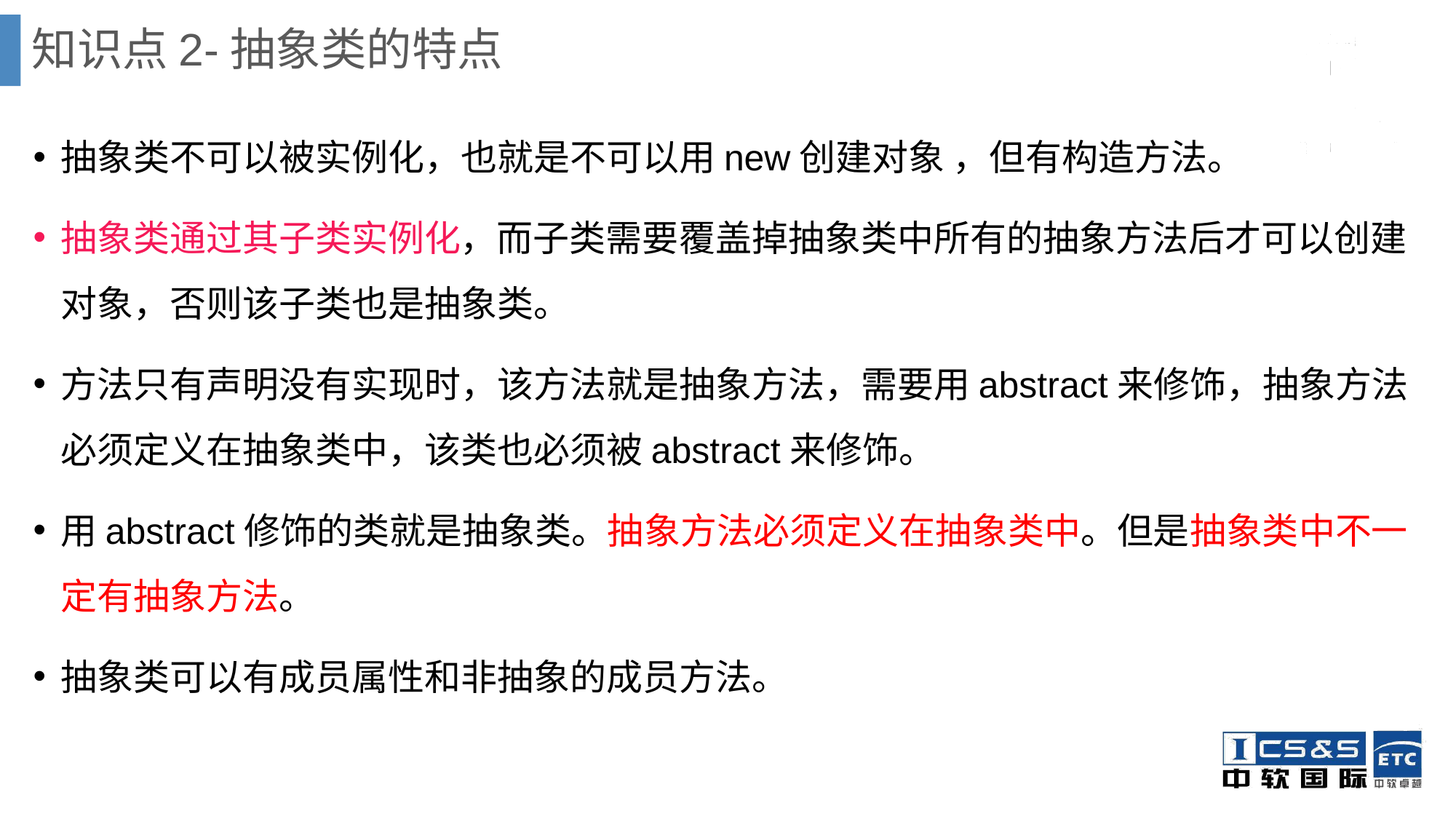

# 知识点2-抽象类的特点
抽象类不可以被实例化，也就是不可以用new创建对象 ，但有构造方法。
抽象类通过其子类实例化，而子类需要覆盖掉抽象类中所有的抽象方法后才可以创建对象，否则该子类也是抽象类。
方法只有声明没有实现时，该方法就是抽象方法，需要用abstract来修饰，抽象方法必须定义在抽象类中，该类也必须被abstract来修饰。
用abstract修饰的类就是抽象类。抽象方法必须定义在抽象类中。但是抽象类中不一定有抽象方法。
抽象类可以有成员属性和非抽象的成员方法。